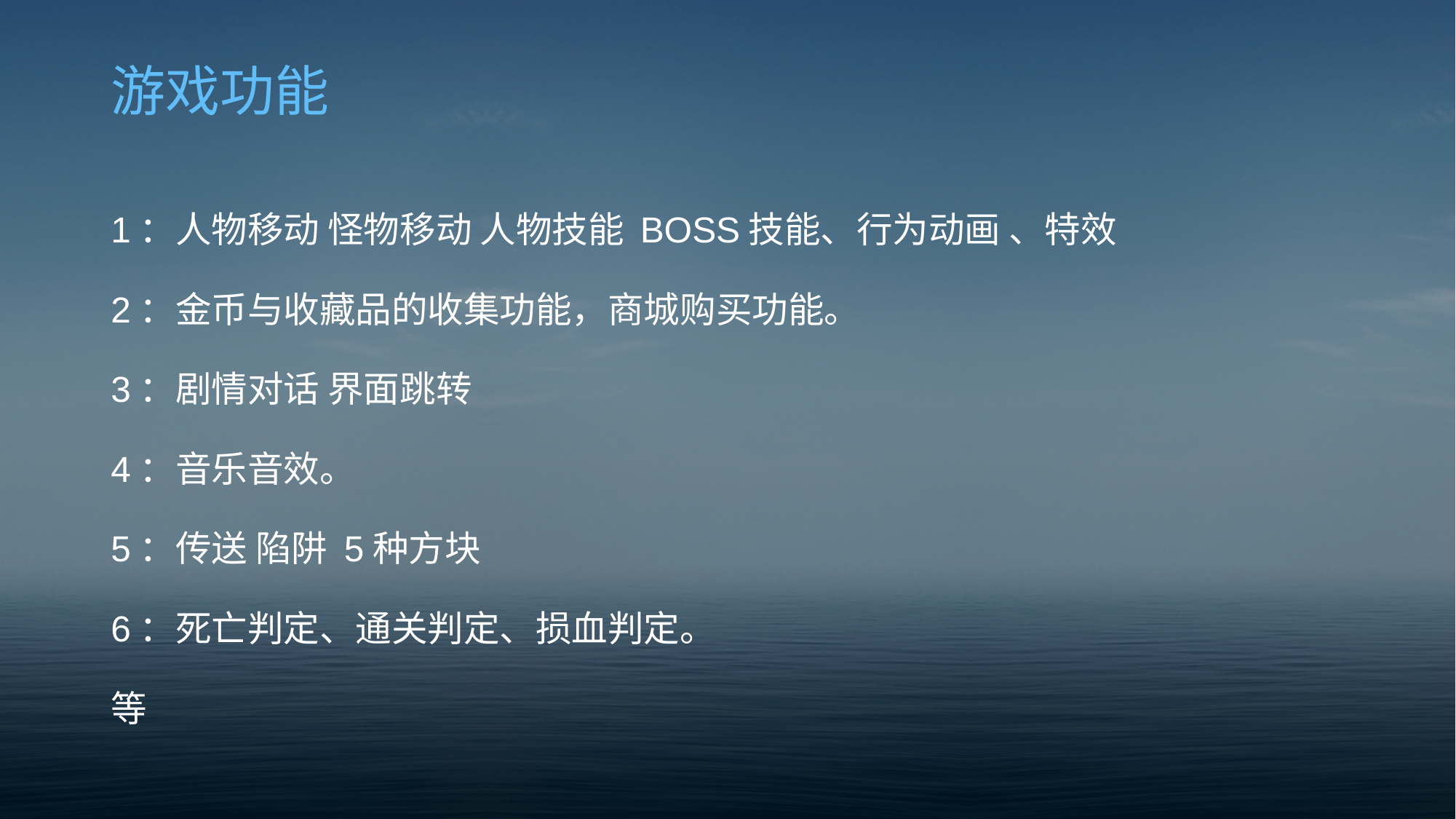

# 游戏功能
1：人物移动 怪物移动 人物技能 BOSS技能、行为动画 、特效
2：金币与收藏品的收集功能，商城购买功能。
3：剧情对话 界面跳转
4：音乐音效。
5：传送 陷阱 5种方块
6：死亡判定、通关判定、损血判定。
等